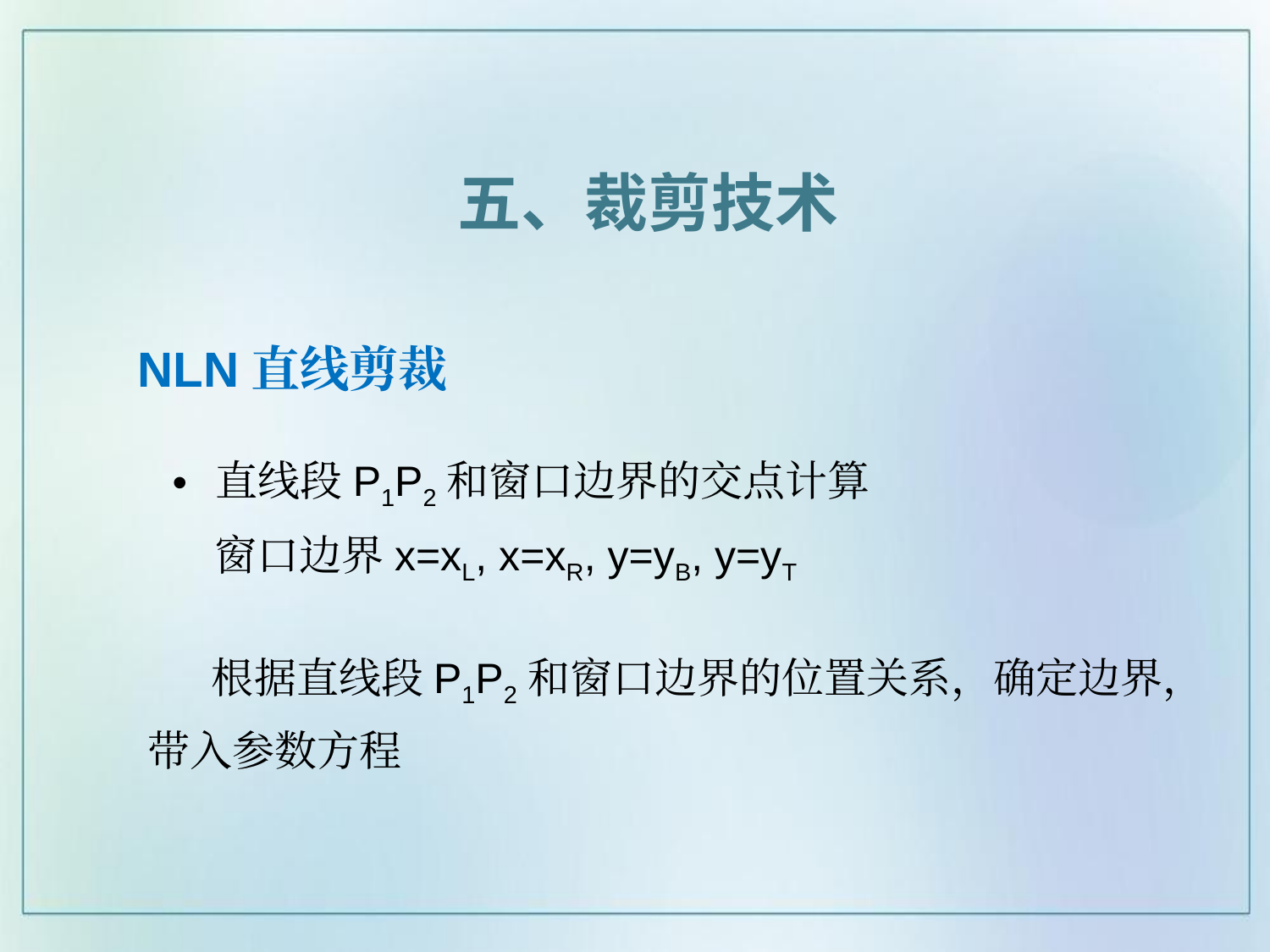

五、裁剪技术
# NLN直线剪裁
直线段P1P2和窗口边界的交点计算
   窗口边界x=xL, x=xR, y=yB, y=yT
     根据直线段P1P2和窗口边界的位置关系，确定边界，带入参数方程